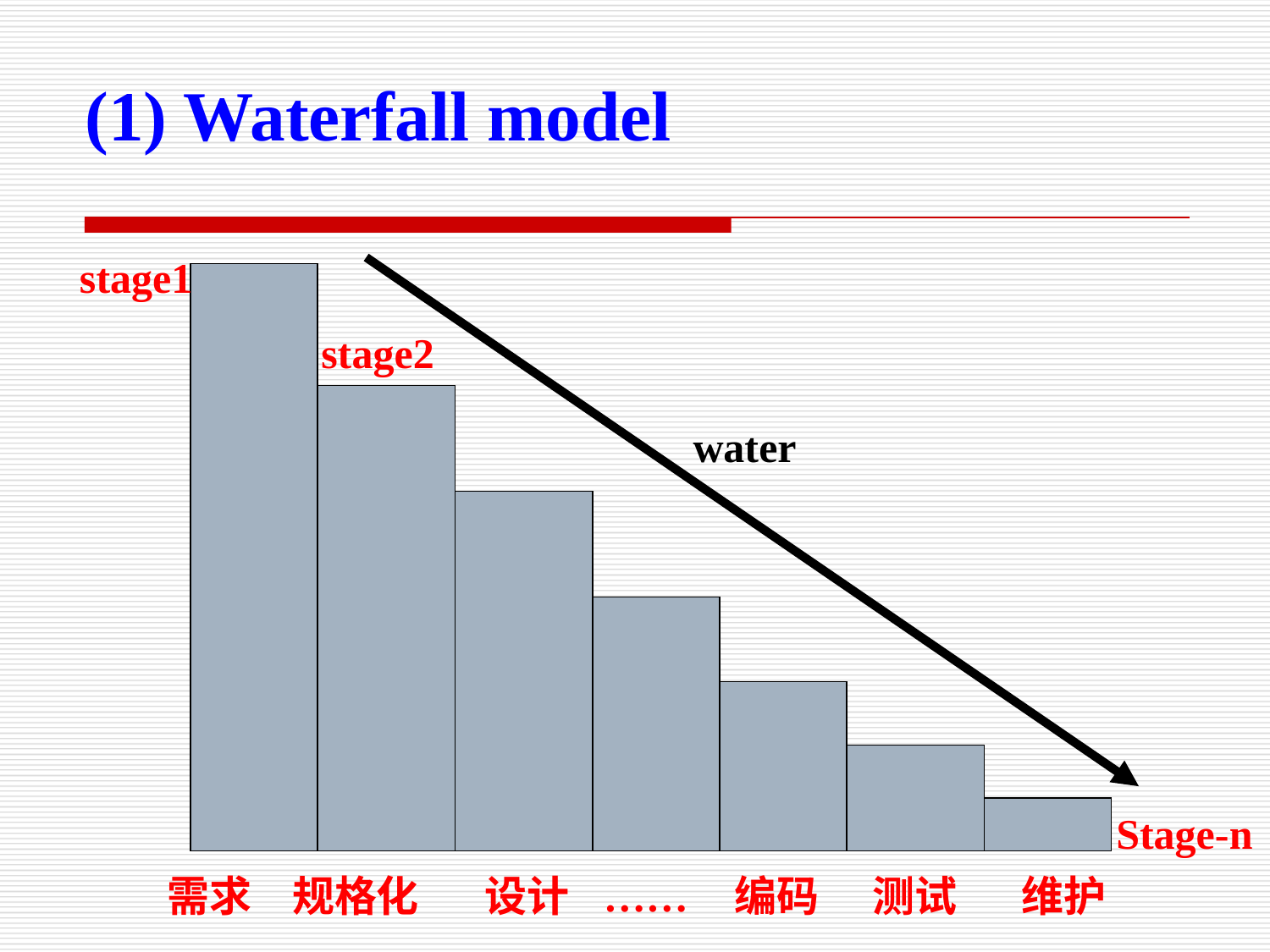

(1) Waterfall model
stage1

stage2

water

Stage-n
需求
维护
规格化
设计
……
编码
测试